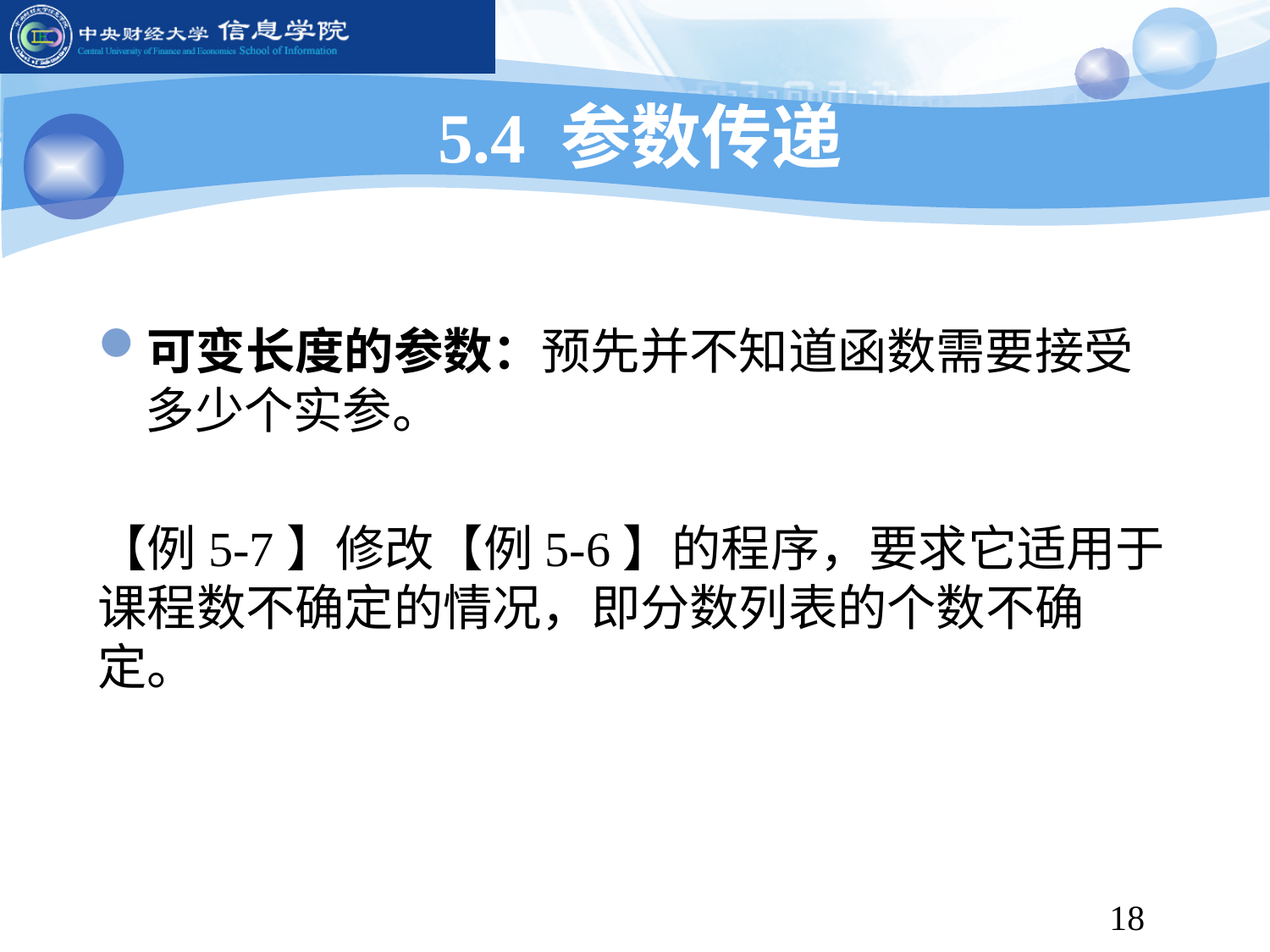

# 5.4 参数传递
可变长度的参数：预先并不知道函数需要接受多少个实参。

【例5-7】修改【例5-6】的程序，要求它适用于课程数不确定的情况，即分数列表的个数不确定。